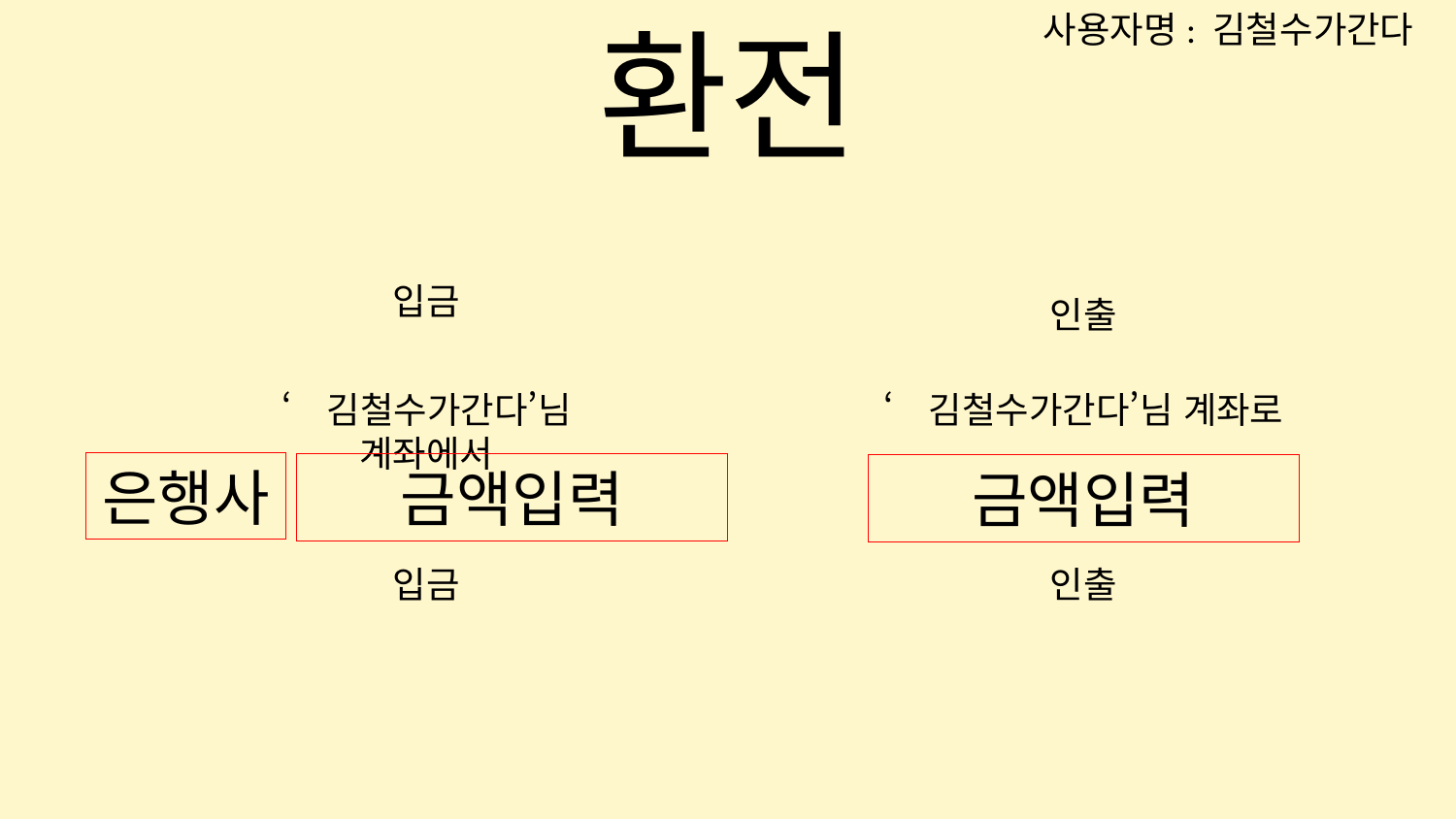

환전
사용자명: 김철수가간다
입금
인출
‘김철수가간다’님 계좌에서
‘김철수가간다’님 계좌로
은행사
금액입력
금액입력
입금
인출